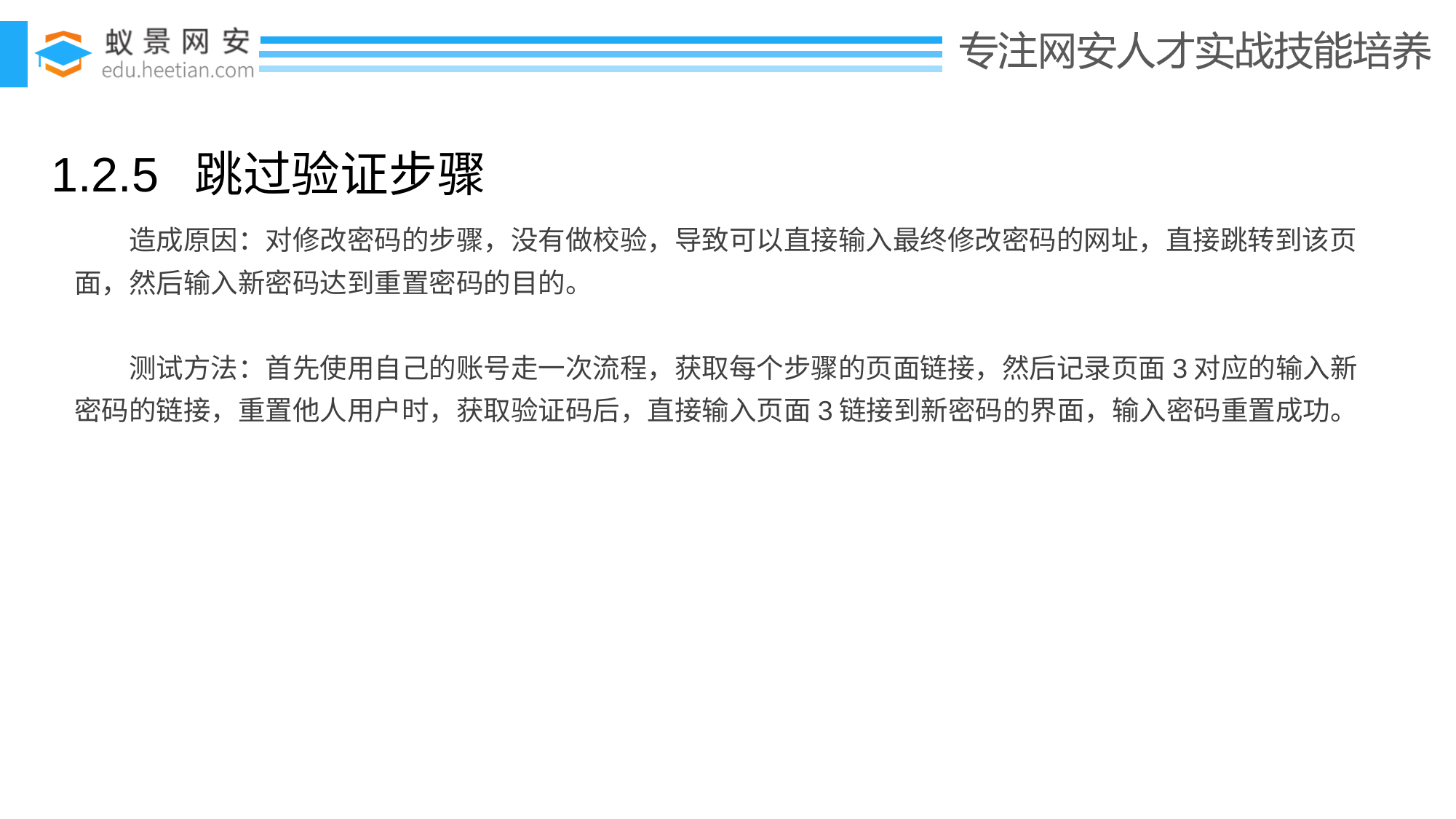

跳过验证步骤
1.2.5
造成原因：对修改密码的步骤，没有做校验，导致可以直接输入最终修改密码的网址，直接跳转到该页面，然后输入新密码达到重置密码的目的。

测试方法：首先使用自己的账号走一次流程，获取每个步骤的页面链接，然后记录页面3对应的输入新密码的链接，重置他人用户时，获取验证码后，直接输入页面3链接到新密码的界面，输入密码重置成功。